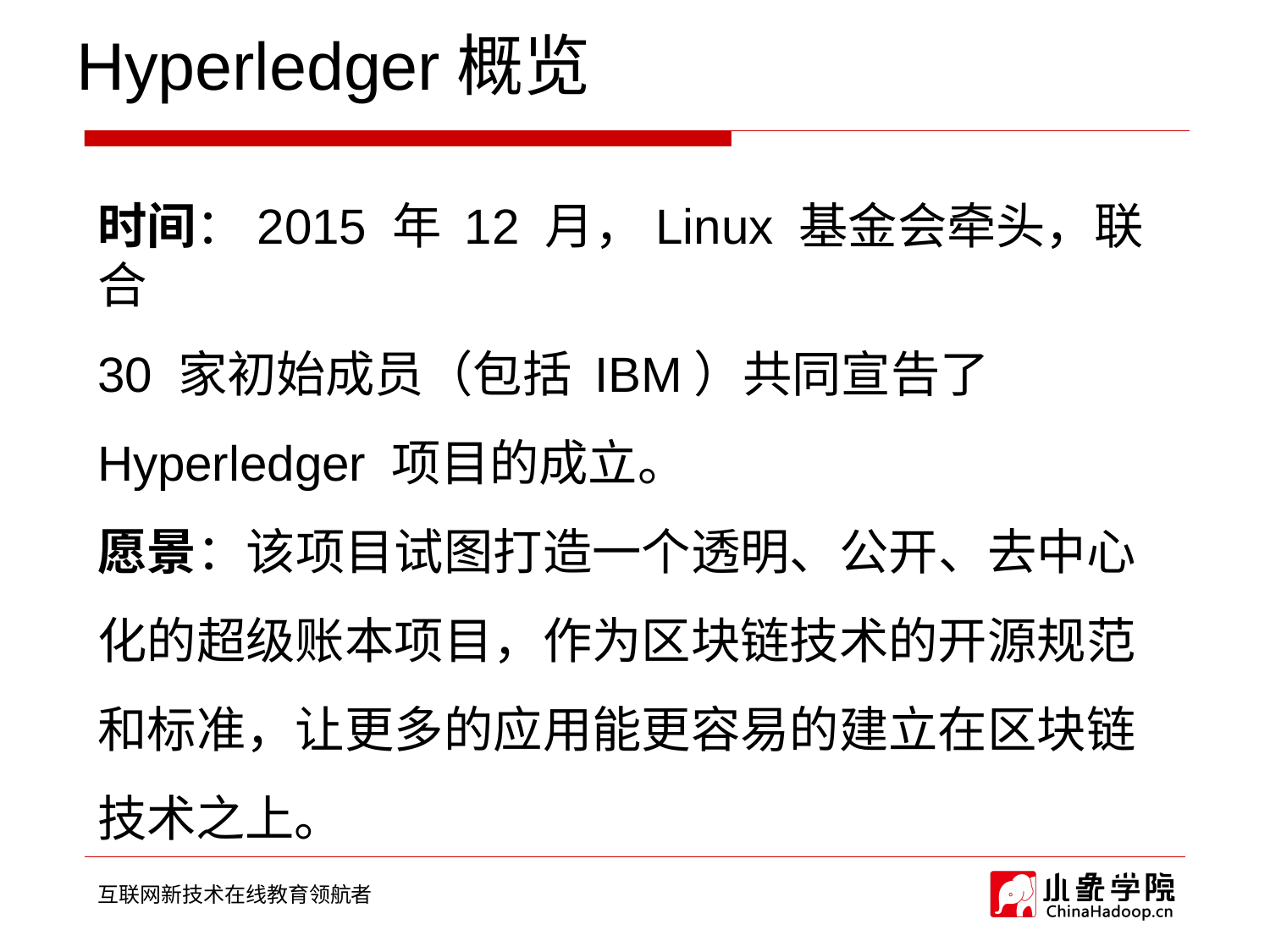

# Hyperledger概览
时间：2015 年 12 月，Linux 基金会牵头，联合
30 家初始成员（包括 IBM）共同宣告了
Hyperledger 项目的成立。
愿景：该项目试图打造一个透明、公开、去中心 化的超级账本项目，作为区块链技术的开源规范 和标准，让更多的应用能更容易的建立在区块链 技术之上。
互联网新技术在线教育领航者